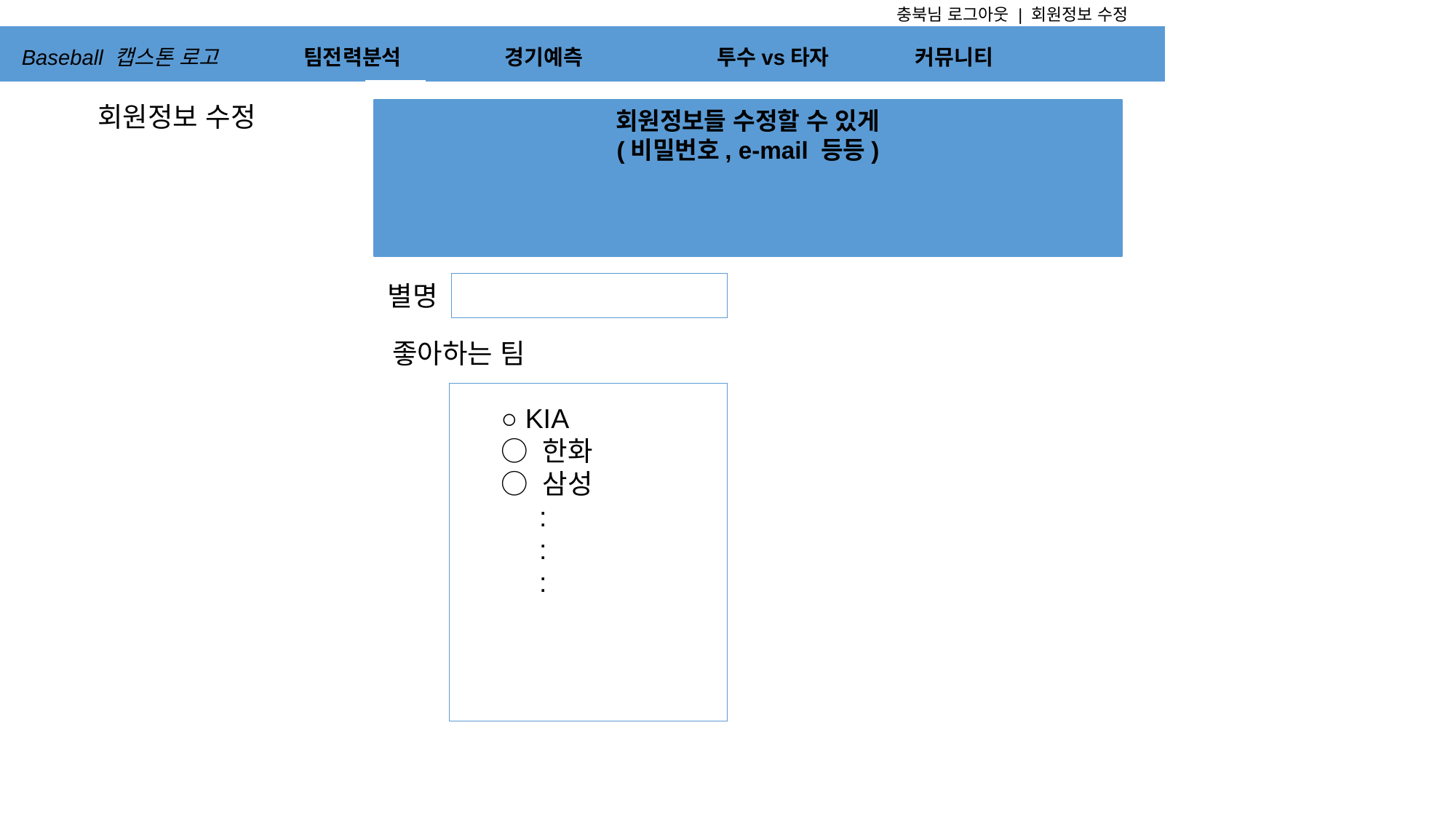

충북님 로그아웃 | 회원정보 수정

Baseball 캡스톤 로고
팀전력분석
경기예측
투수vs타자
커뮤니티

회원정보 수정
회원정보들 수정할 수 있게
(비밀번호, e-mail 등등)

별명

좋아하는 팀

○ KIA
○ 한화
○ 삼성
     :
     :
     :